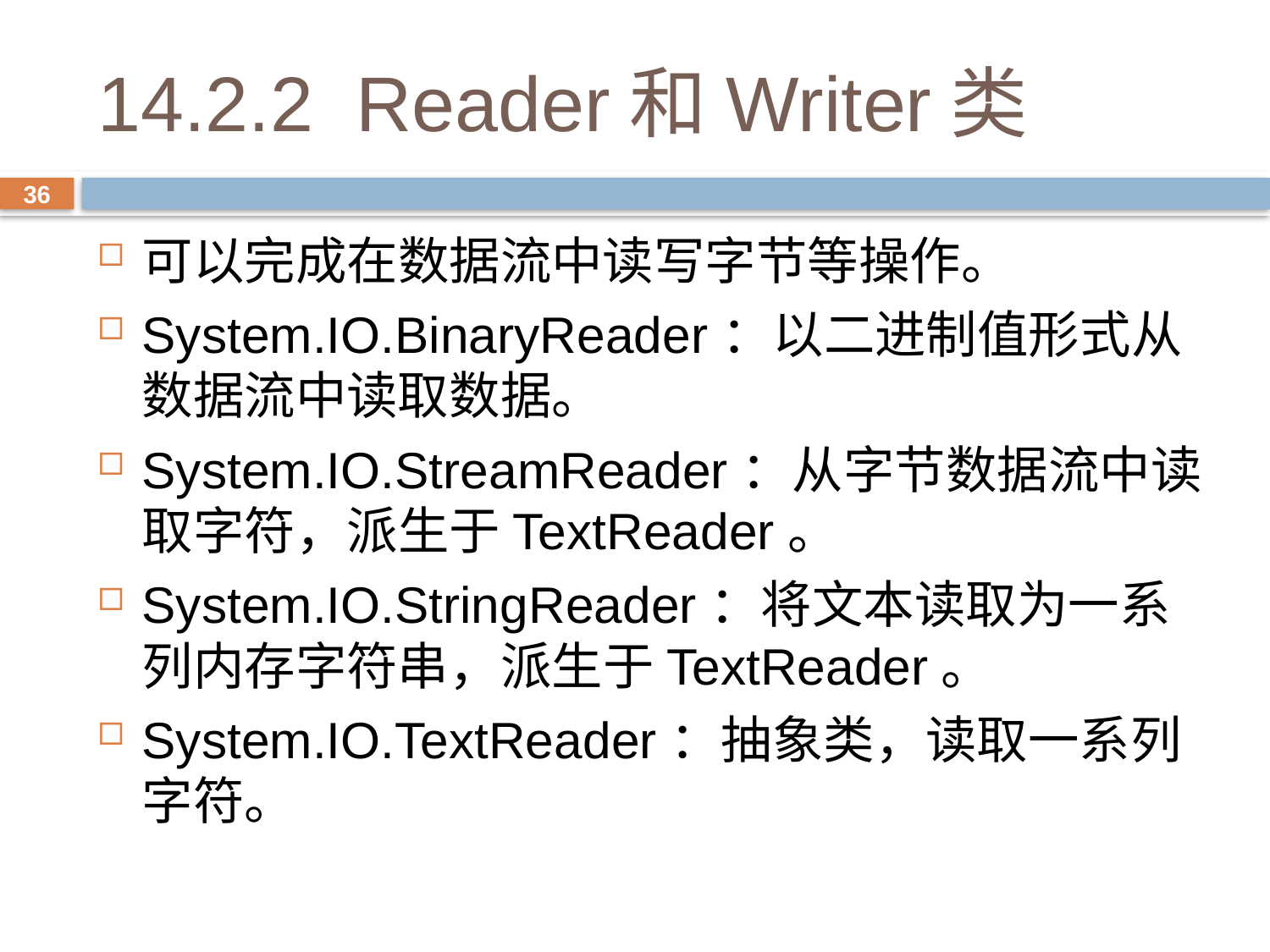

# 14.2.2  Reader和Writer类
36
可以完成在数据流中读写字节等操作。
System.IO.BinaryReader：以二进制值形式从数据流中读取数据。
System.IO.StreamReader：从字节数据流中读取字符，派生于TextReader。
System.IO.StringReader：将文本读取为一系列内存字符串，派生于TextReader。
System.IO.TextReader：抽象类，读取一系列字符。